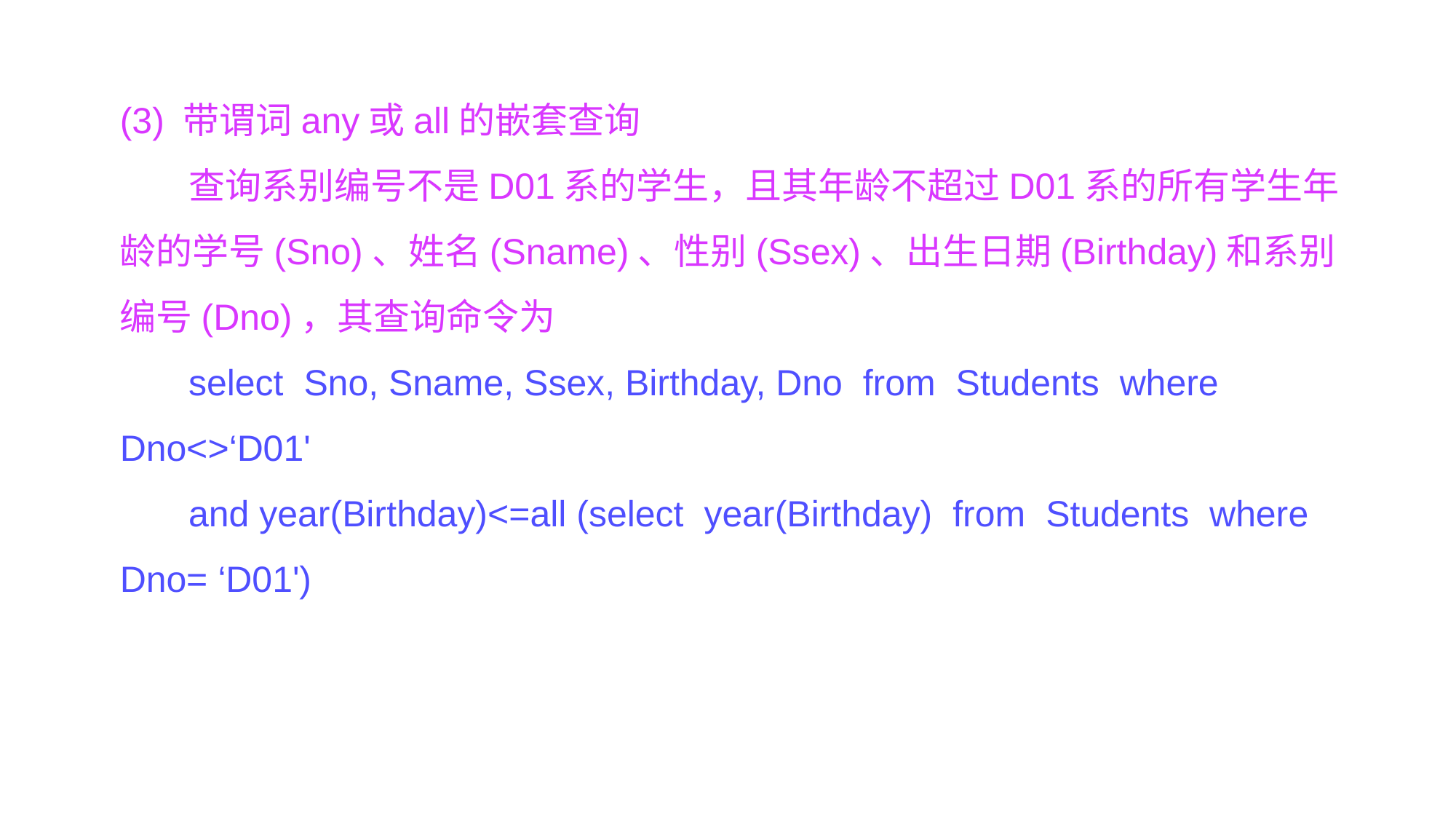

(3) 带谓词any或all的嵌套查询
查询系别编号不是D01系的学生，且其年龄不超过D01系的所有学生年龄的学号(Sno)、姓名(Sname)、性别(Ssex)、出生日期(Birthday)和系别编号(Dno)，其查询命令为
select  Sno, Sname, Ssex, Birthday, Dno  from  Students  where Dno<>‘D01'
and year(Birthday)<=all (select  year(Birthday)  from  Students  where  Dno= ‘D01')